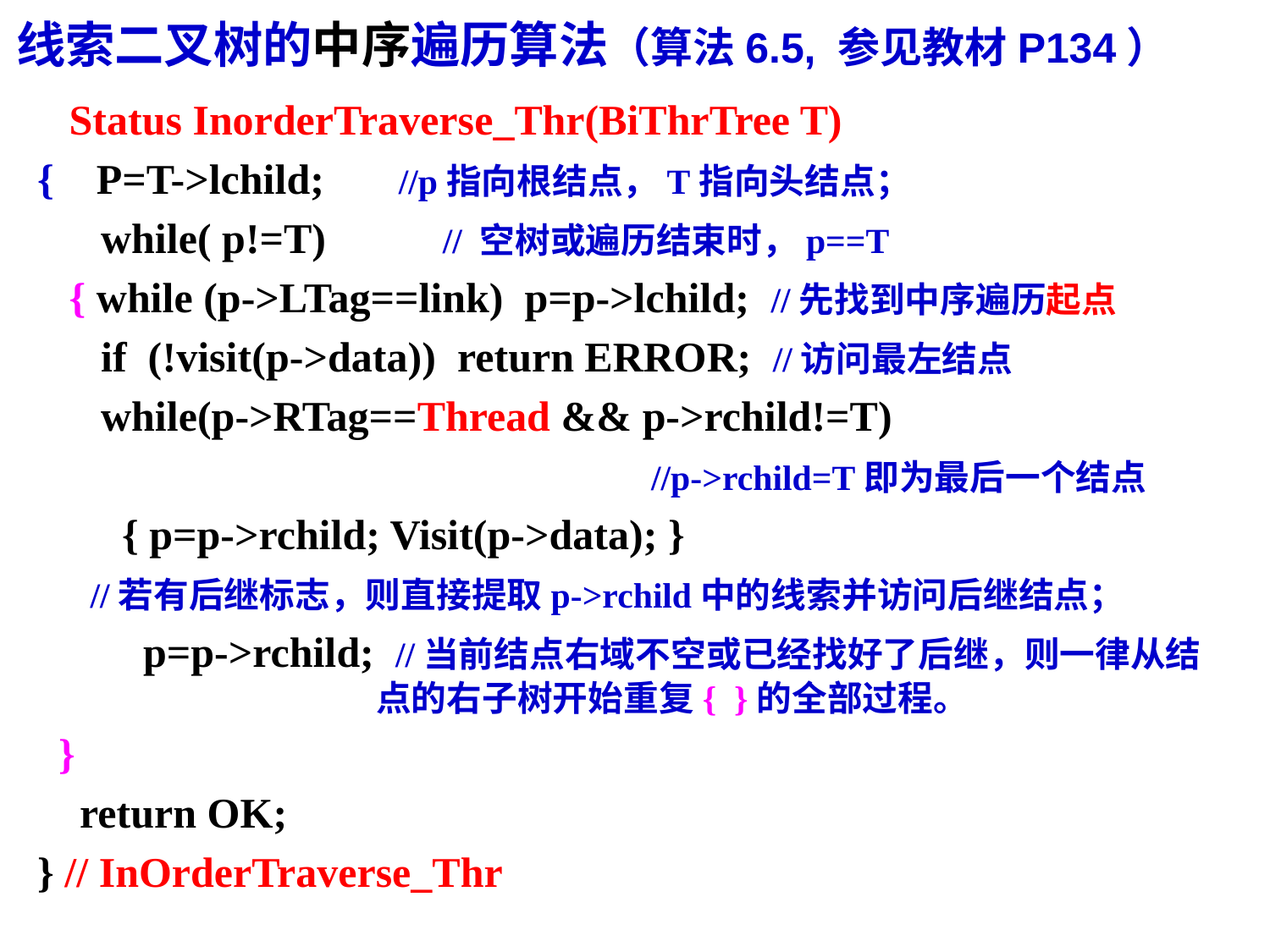

# 线索二叉树的中序遍历算法（算法6.5, 参见教材P134）
   Status InorderTraverse_Thr(BiThrTree T)
{    P=T->lchild;       //p指向根结点，T指向头结点；
      while( p!=T)           // 空树或遍历结束时，p==T
   { while (p->LTag==link)  p=p->lchild;  //先找到中序遍历起点
      if  (!visit(p->data))  return ERROR;  //访问最左结点
      while(p->RTag==Thread && p->rchild!=T)
                                                          //p->rchild=T即为最后一个结点
        { p=p->rchild; Visit(p->data); }
     //若有后继标志，则直接提取p->rchild中的线索并访问后继结点；
          p=p->rchild;  //当前结点右域不空或已经找好了后继，则一律从结  点的右子树开始重复{  }的全部过程。
  }
    return OK;
} // InOrderTraverse_Thr
40
40